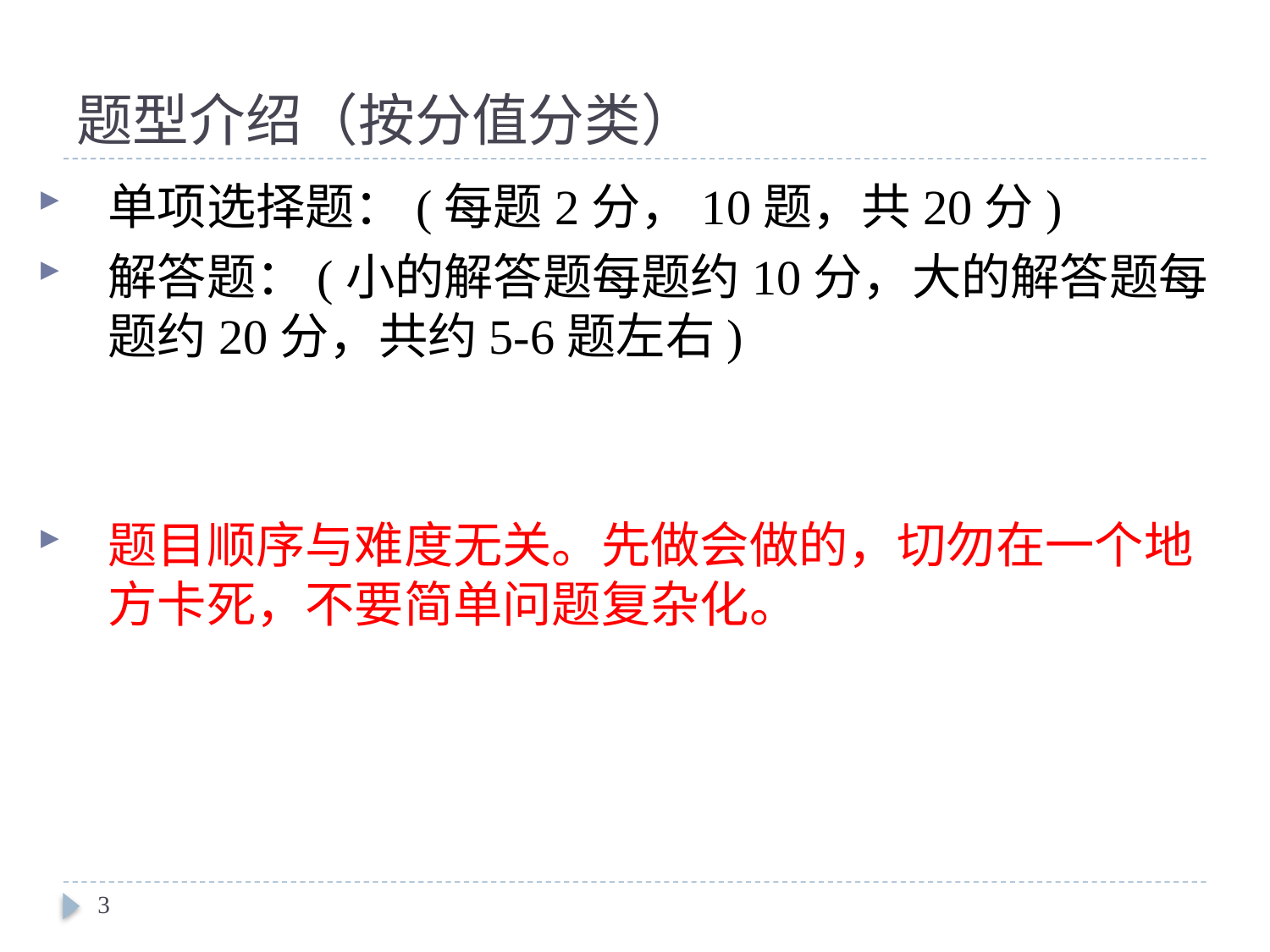

题型介绍（按分值分类）
单项选择题：(每题2分，10题，共20分)
解答题：(小的解答题每题约10分，大的解答题每题约20分，共约5-6题左右)

题目顺序与难度无关。先做会做的，切勿在一个地方卡死，不要简单问题复杂化。
3